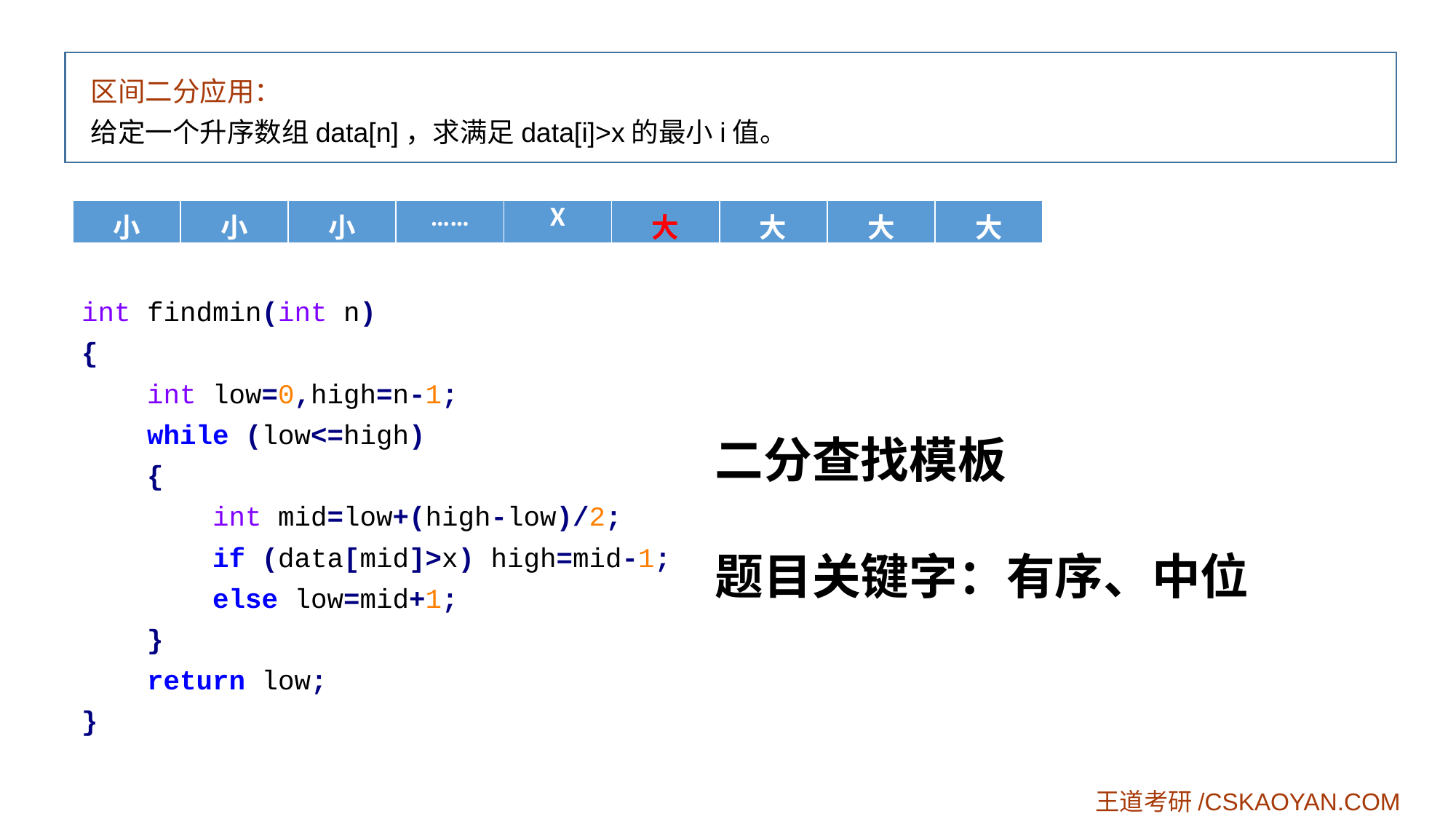

区间二分应用：
给定一个升序数组data[n]，求满足data[i]>x的最小i值。
| 小 | 小 | 小 | …… | X | 大 | 大 | 大 | 大 |
| --- | --- | --- | --- | --- | --- | --- | --- | --- |
int findmin(int n)
{
    int low=0,high=n-1;
    while (low<=high)
    {
        int mid=low+(high-low)/2;
        if (data[mid]>x) high=mid-1;
        else low=mid+1;
    }
    return low;
}
二分查找模板

题目关键字：有序、中位
王道考研/CSKAOYAN.COM